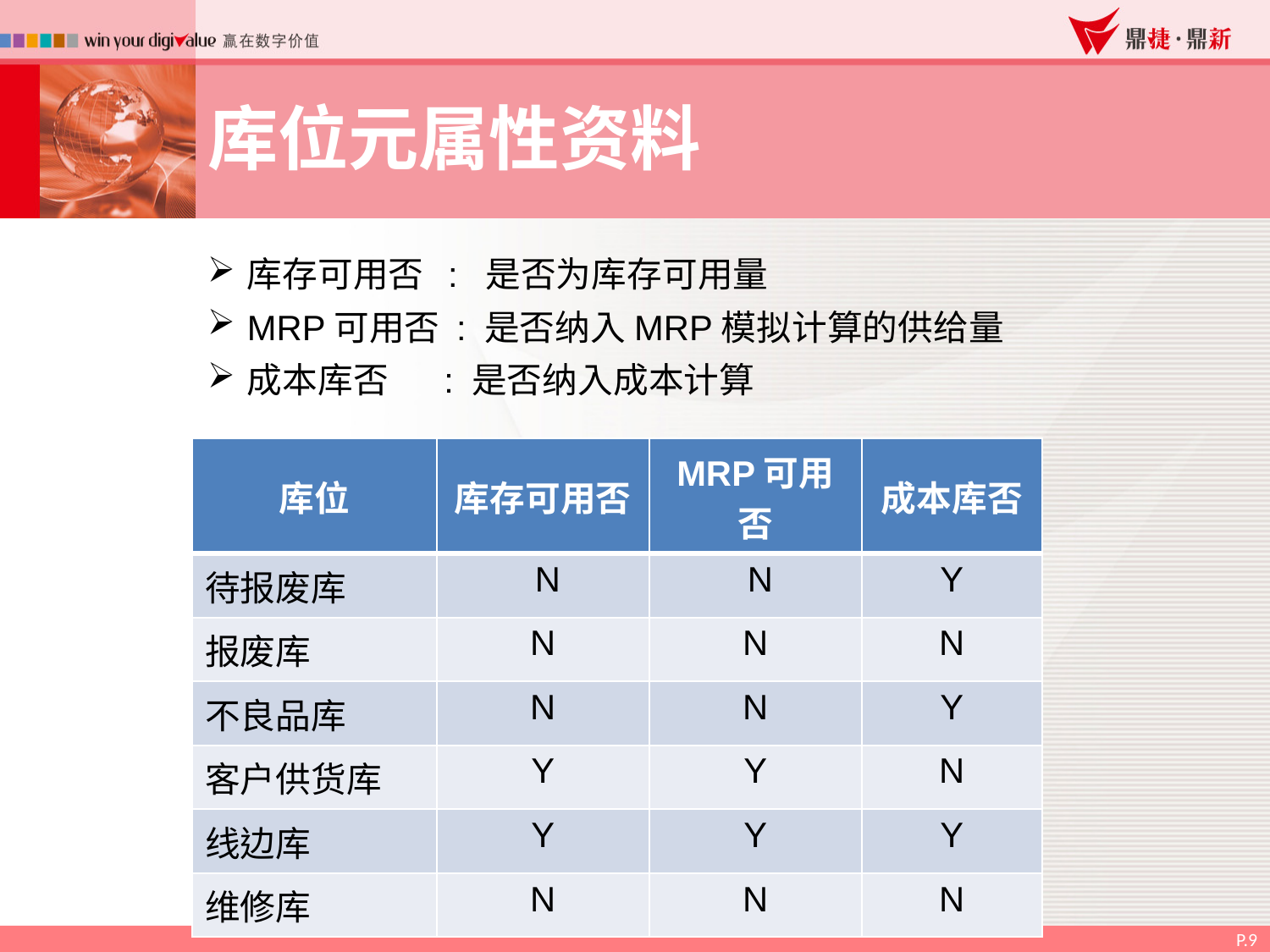

库位元属性资料
库存可用否  :  是否为库存可用量
MRP可用否 : 是否纳入MRP模拟计算的供给量
成本库否      : 是否纳入成本计算
| 库位 | 库存可用否 | MRP可用否 | 成本库否 |
| --- | --- | --- | --- |
| 待报废库 | N | N | Y |
| 报废库 | N | N | N |
| 不良品库 | N | N | Y |
| 客户供货库 | Y | Y | N |
| 线边库 | Y | Y | Y |
| 维修库 | N | N | N |